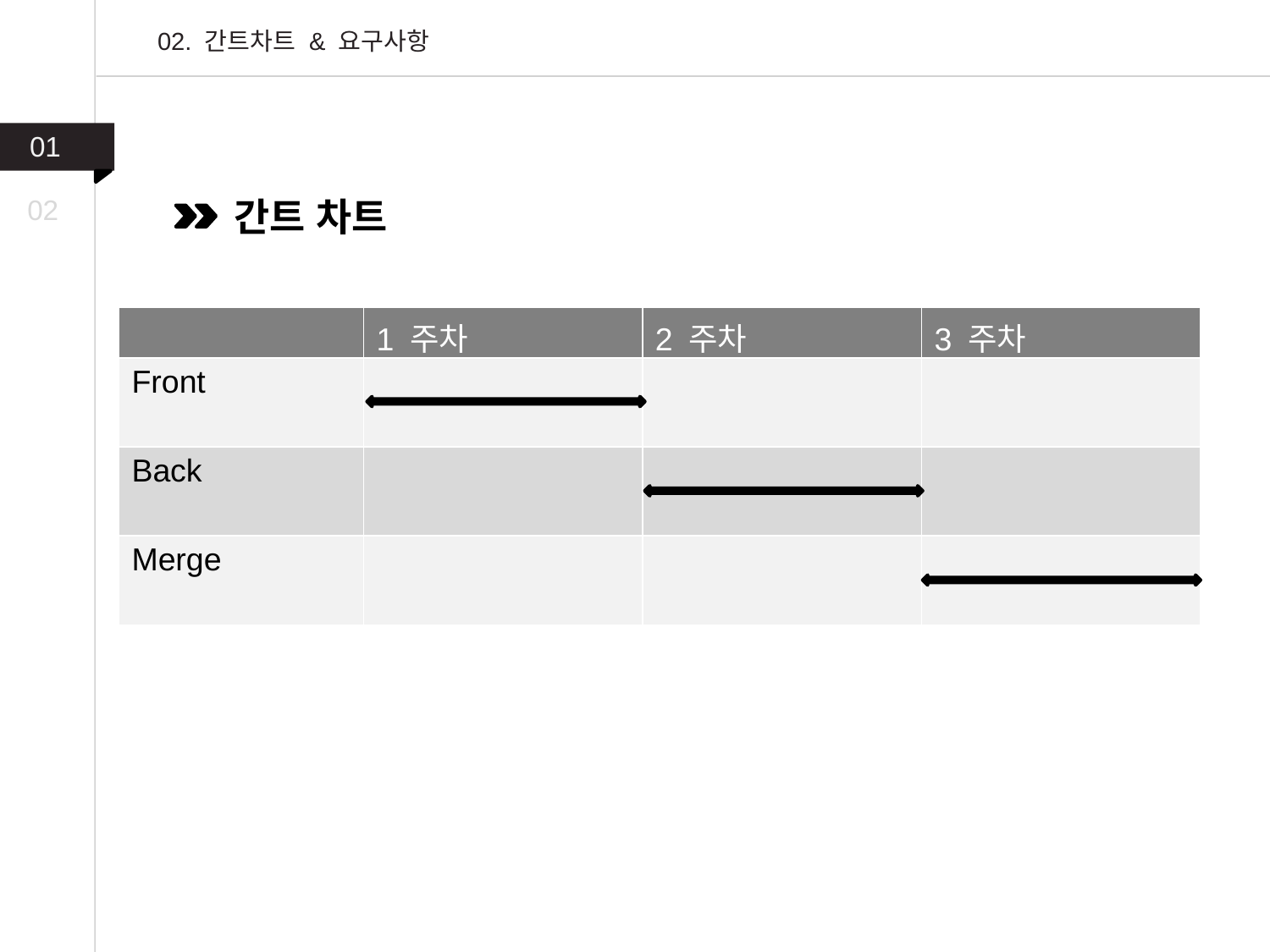

02. 간트차트 & 요구사항
01

02
간트 차트

|  | 1 주차 | 2 주차 | 3 주차 |
| --- | --- | --- | --- |
| Front |  |  |  |
| Back |  |  |  |
| Merge |  |  |  |